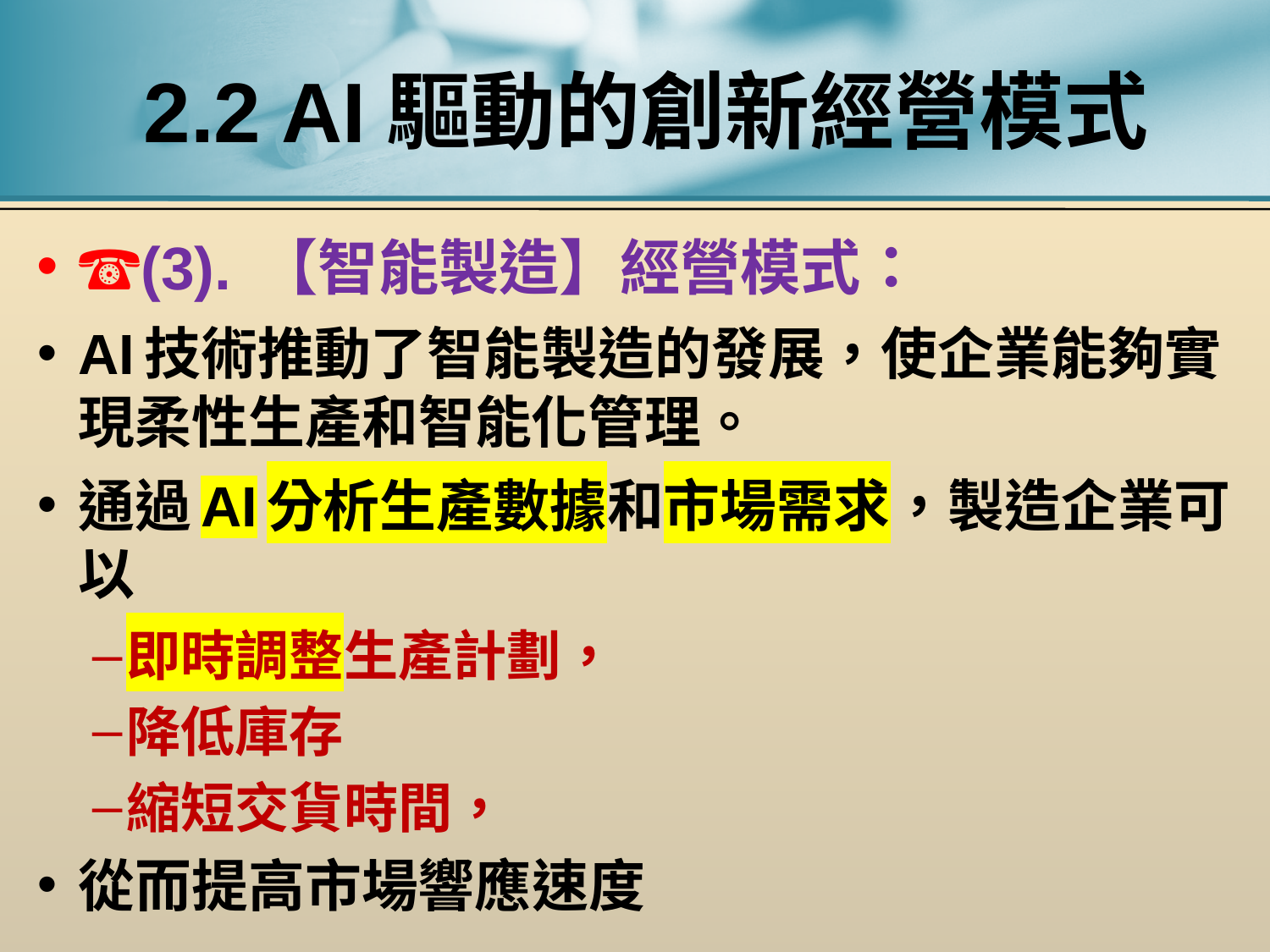

# 2.2 AI驅動的創新經營模式
☎(3). 【智能製造】經營模式：
AI技術推動了智能製造的發展，使企業能夠實現柔性生產和智能化管理。
通過AI分析生產數據和市場需求，製造企業可以
即時調整生產計劃，
降低庫存
縮短交貨時間，
從而提高市場響應速度